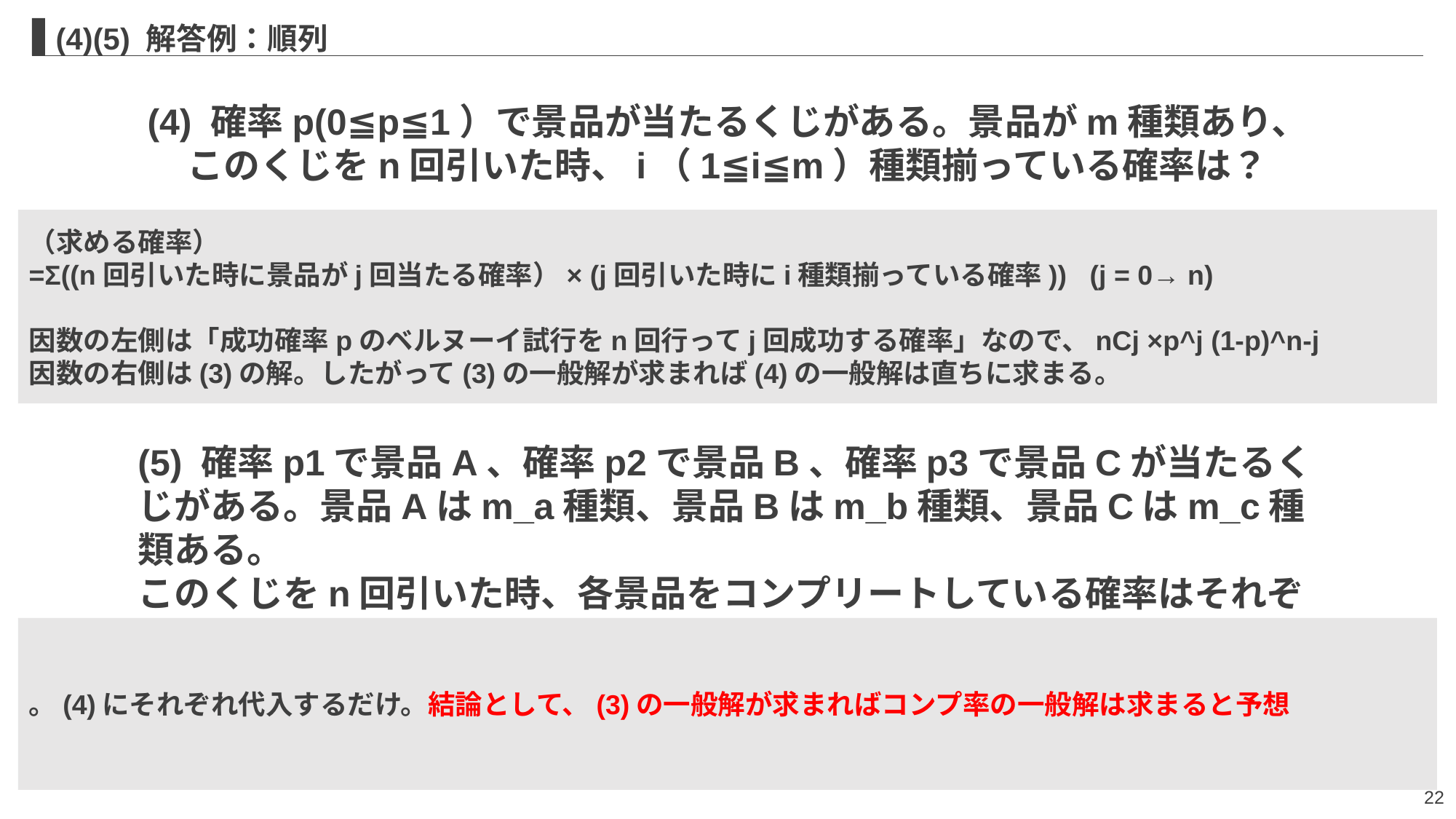

(4)(5) 解答例：順列

(4) 確率p(0≦p≦1）で景品が当たるくじがある。景品がm種類あり、
このくじをn回引いた時、i（1≦i≦m）種類揃っている確率は？
（求める確率）
=Σ((n回引いた時に景品がj回当たる確率）× (j回引いた時にi種類揃っている確率))   (j = 0→ n)

因数の左側は「成功確率pのベルヌーイ試行をn回行ってj回成功する確率」なので、nCj ×p^j (1-p)^n-j
因数の右側は(3)の解。したがって(3)の一般解が求まれば(4)の一般解は直ちに求まる。
(5) 確率p1で景品A、確率p2で景品B、確率p3で景品Cが当たるくじがある。景品Aはm_a種類、景品Bはm_b種類、景品Cはm_c種類ある。
このくじをn回引いた時、各景品をコンプリートしている確率はそれぞれいくつ？
。(4)にそれぞれ代入するだけ。結論として、(3)の一般解が求まればコンプ率の一般解は求まると予想
22